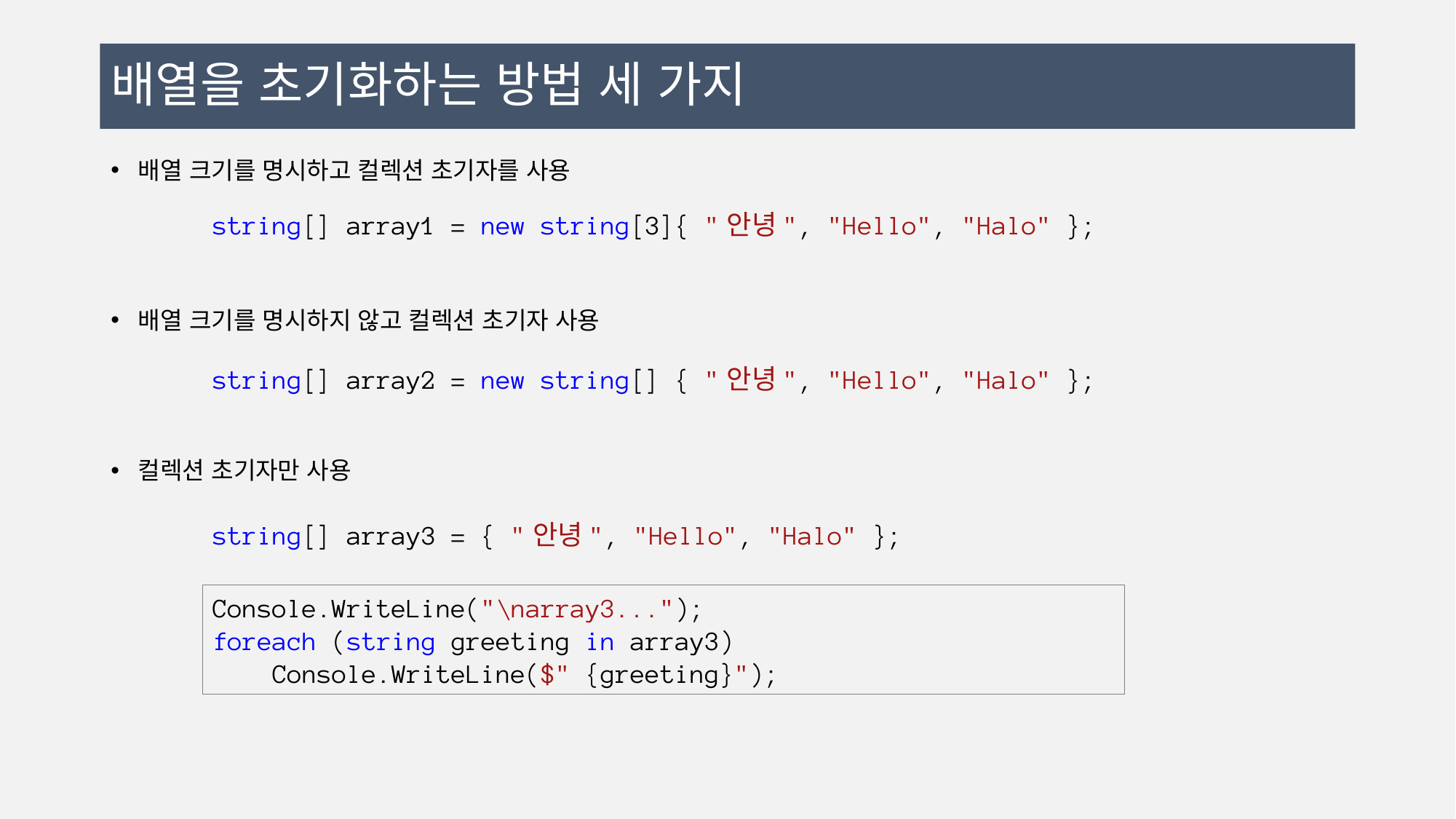

# 배열을 초기화하는 방법 세 가지
배열 크기를 명시하고 컬렉션 초기자를 사용

배열 크기를 명시하지 않고 컬렉션 초기자 사용

컬렉션 초기자만 사용

string[] array1 = new string[3]{ "안녕", "Hello", "Halo" };
string[] array2 = new string[] { "안녕", "Hello", "Halo" };
string[] array3 = { "안녕", "Hello", "Halo" };
Console.WriteLine("\narray3...");
foreach (string greeting in array3)
    Console.WriteLine($" {greeting}");